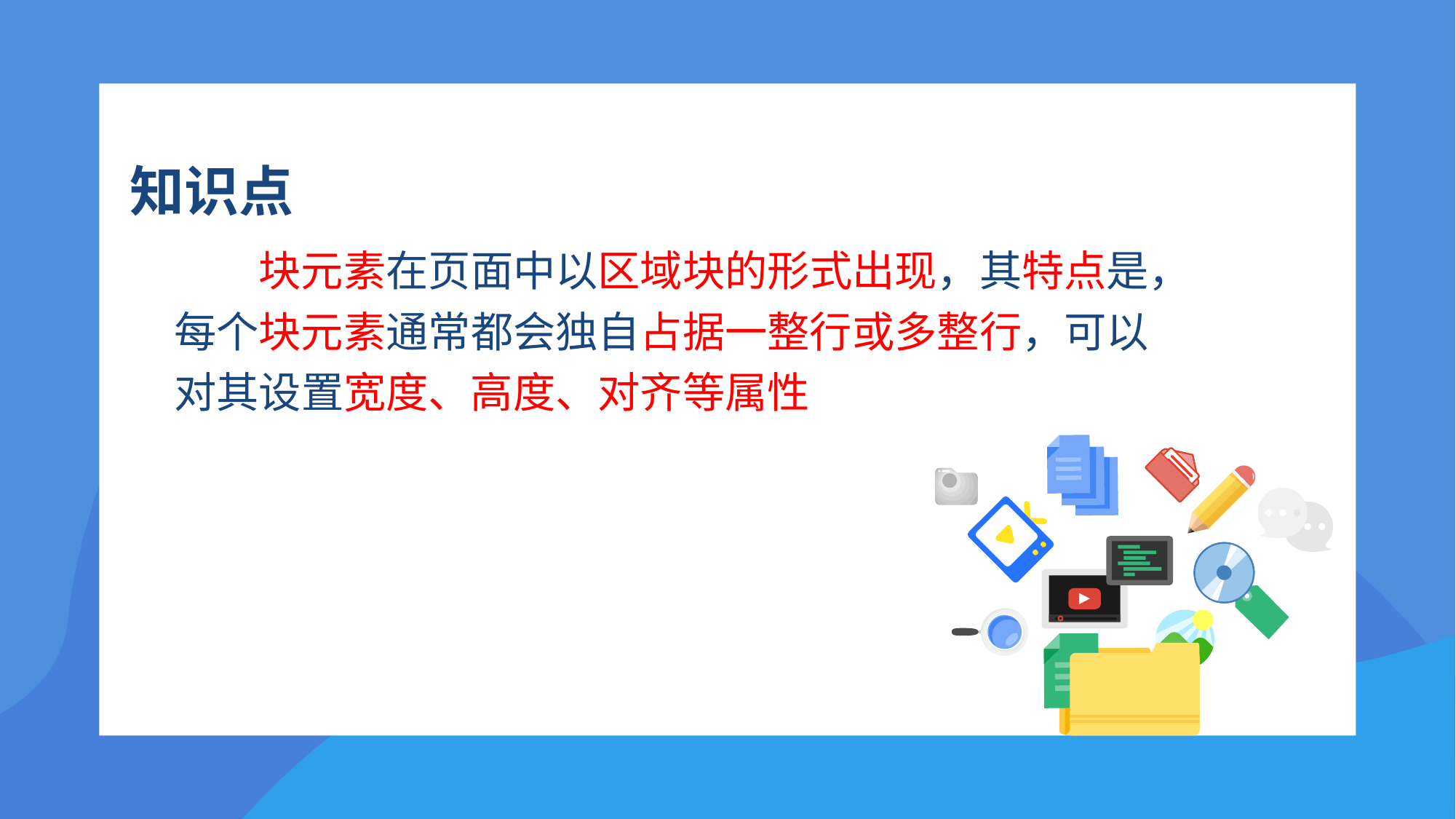

# 知识点
　　块元素在页面中以区域块的形式出现，其特点是，每个块元素通常都会独自占据一整行或多整行，可以对其设置宽度、高度、对齐等属性